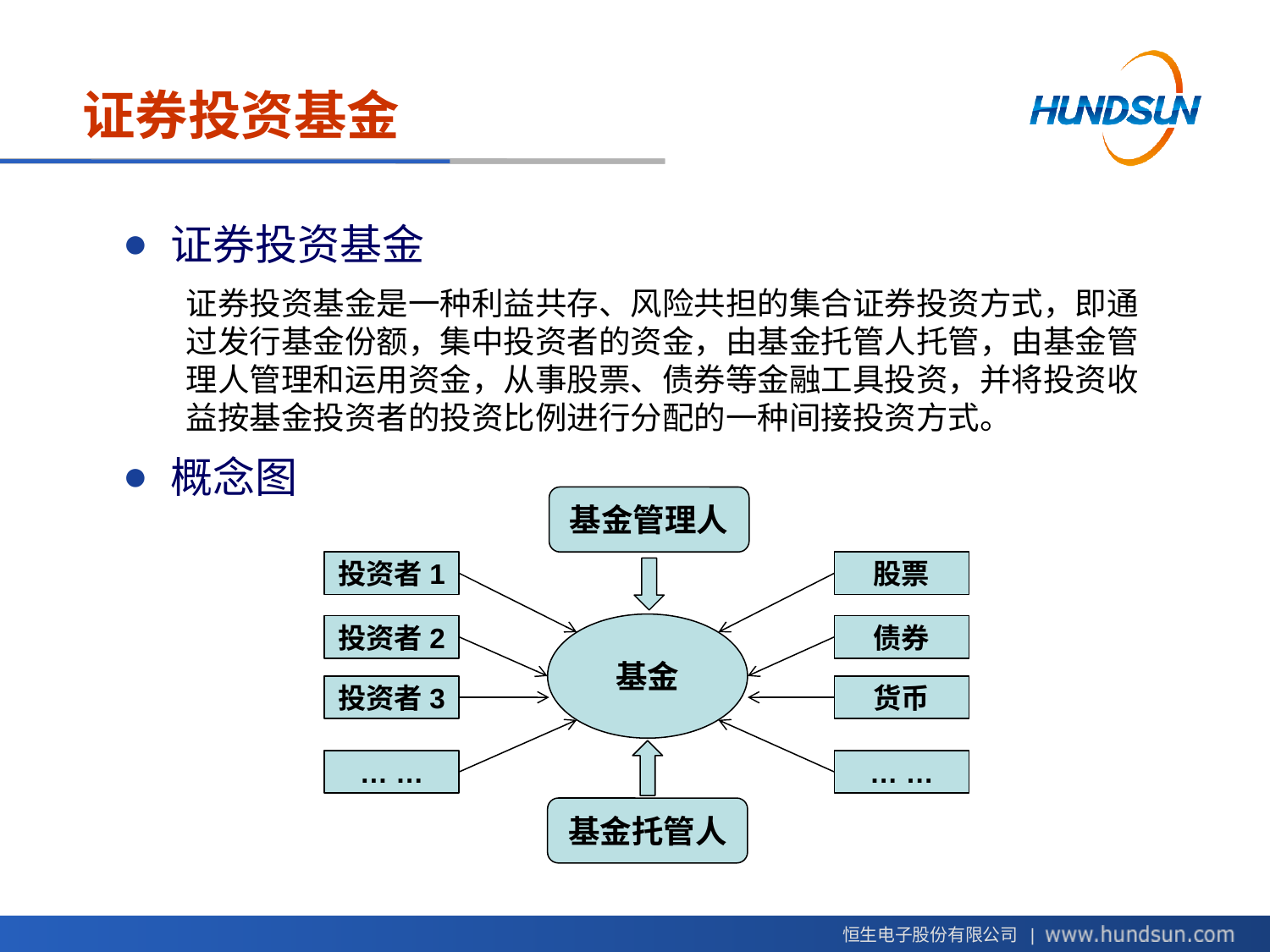

# 证券投资基金
证券投资基金
证券投资基金是一种利益共存、风险共担的集合证券投资方式，即通过发行基金份额，集中投资者的资金，由基金托管人托管，由基金管理人管理和运用资金，从事股票、债券等金融工具投资，并将投资收益按基金投资者的投资比例进行分配的一种间接投资方式。
概念图

基金管理人
投资者1
股票

基金
投资者2
债券
投资者3
货币

… …
… …
基金托管人